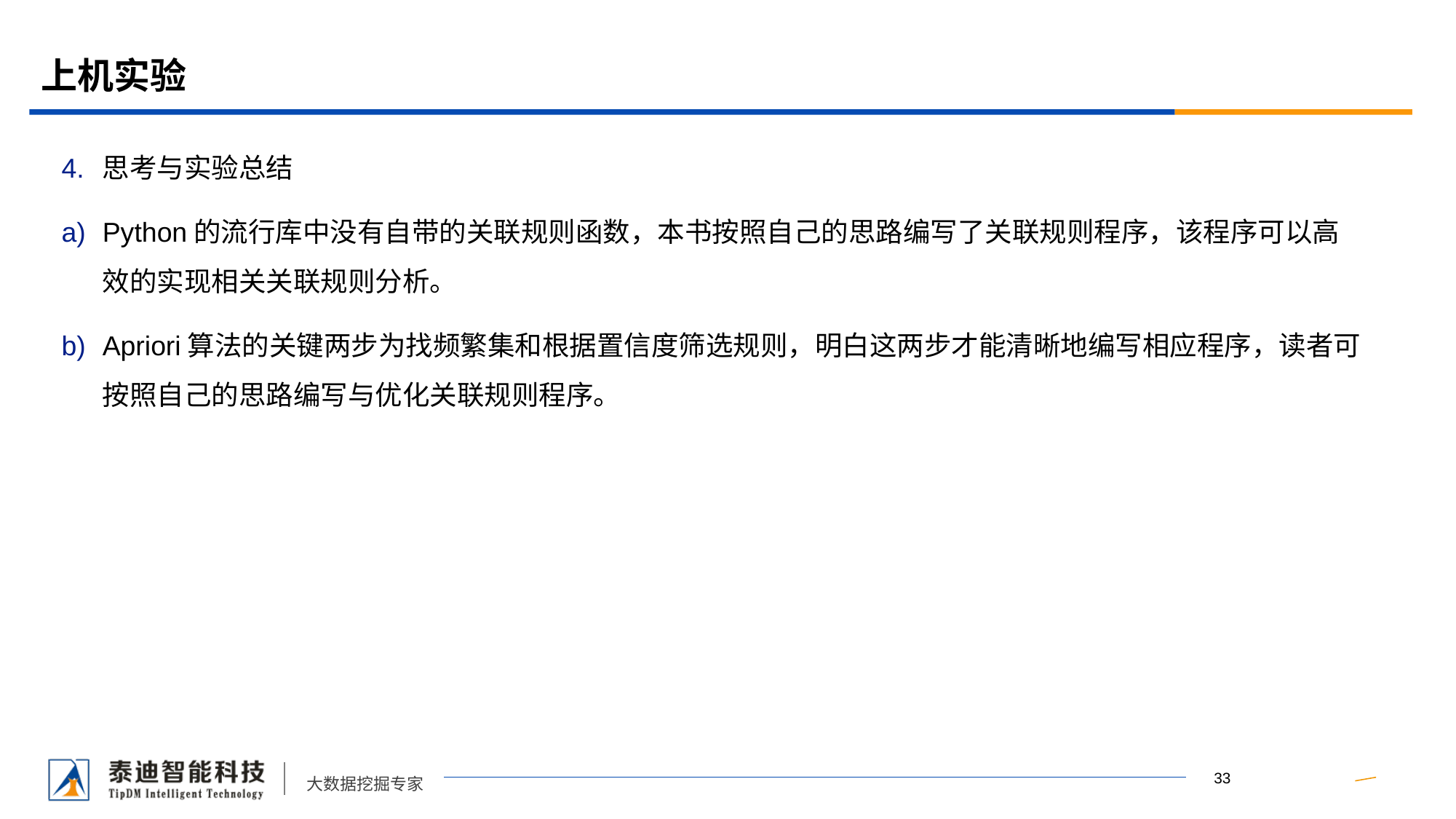

# 上机实验
思考与实验总结
Python的流行库中没有自带的关联规则函数，本书按照自己的思路编写了关联规则程序，该程序可以高效的实现相关关联规则分析。
Apriori算法的关键两步为找频繁集和根据置信度筛选规则，明白这两步才能清晰地编写相应程序，读者可按照自己的思路编写与优化关联规则程序。